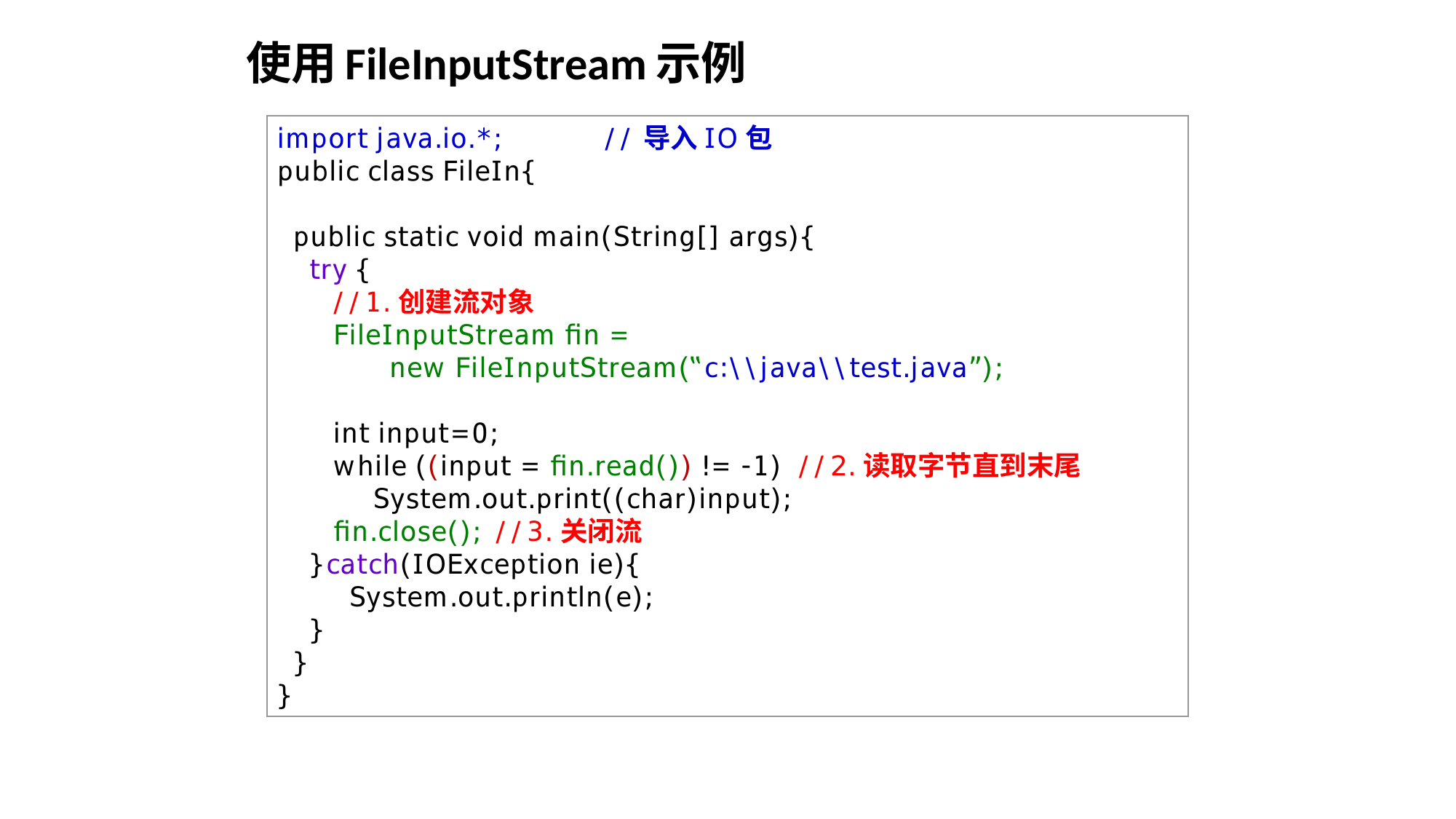

使用FileInputStream示例
import java.io.*;	//导入IO包
public class FileIn{

  public static void main(String[] args){
    try {
       //1.创建流对象
       FileInputStream fin =
              new FileInputStream(“c:\\java\\test.java”);

       int input=0;
       while ((input = fin.read()) != -1)  //2.读取字节直到末尾
            System.out.print((char)input);
       fin.close();	//3.关闭流
    }catch(IOException ie){
         System.out.println(e);
    }
  }
}
46